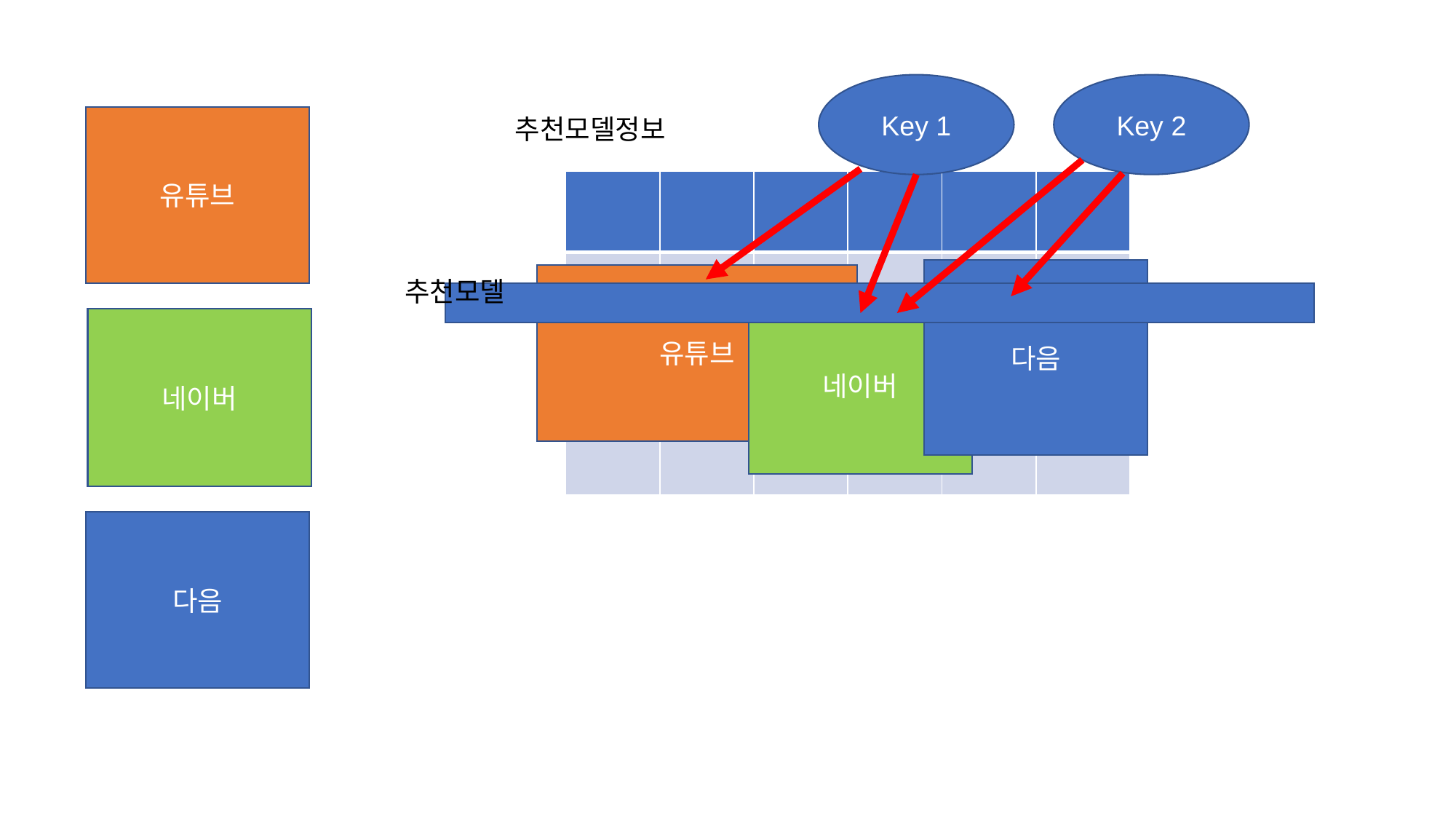

Key 1
Key 2
유튜브
추천모델정보
|  |  |  |  |  |  |
| --- | --- | --- | --- | --- | --- |
|  |  |  |  |  |  |
|  |  |  |  |  |  |
|  |  |  |  |  |  |
다음
유튜브
추천모델

네이버
네이버
다음